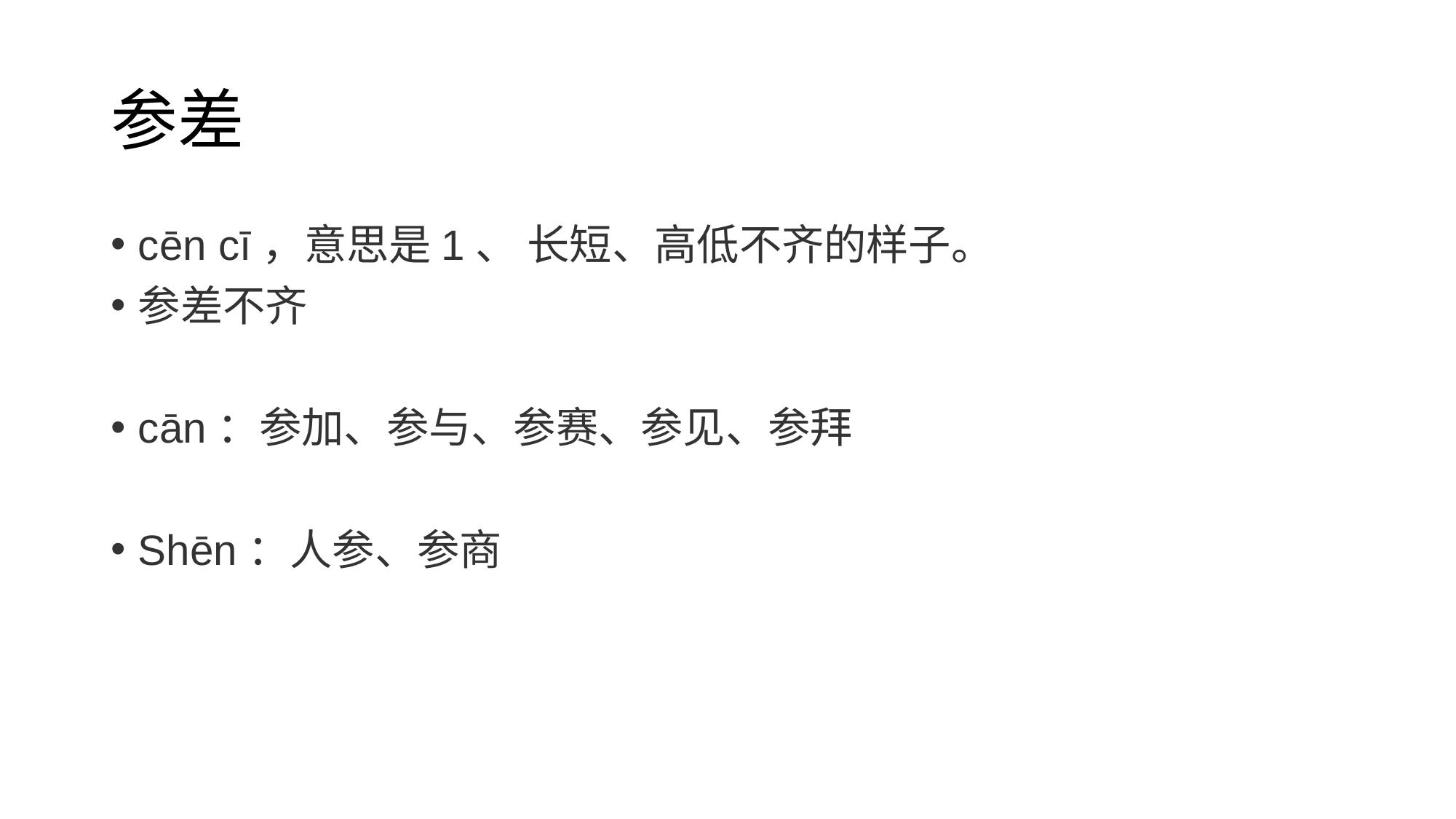

# 参差
cēn cī，意思是1、 长短、高低不齐的样子。
参差不齐

cān：参加、参与、参赛、参见、参拜

Shēn：人参、参商